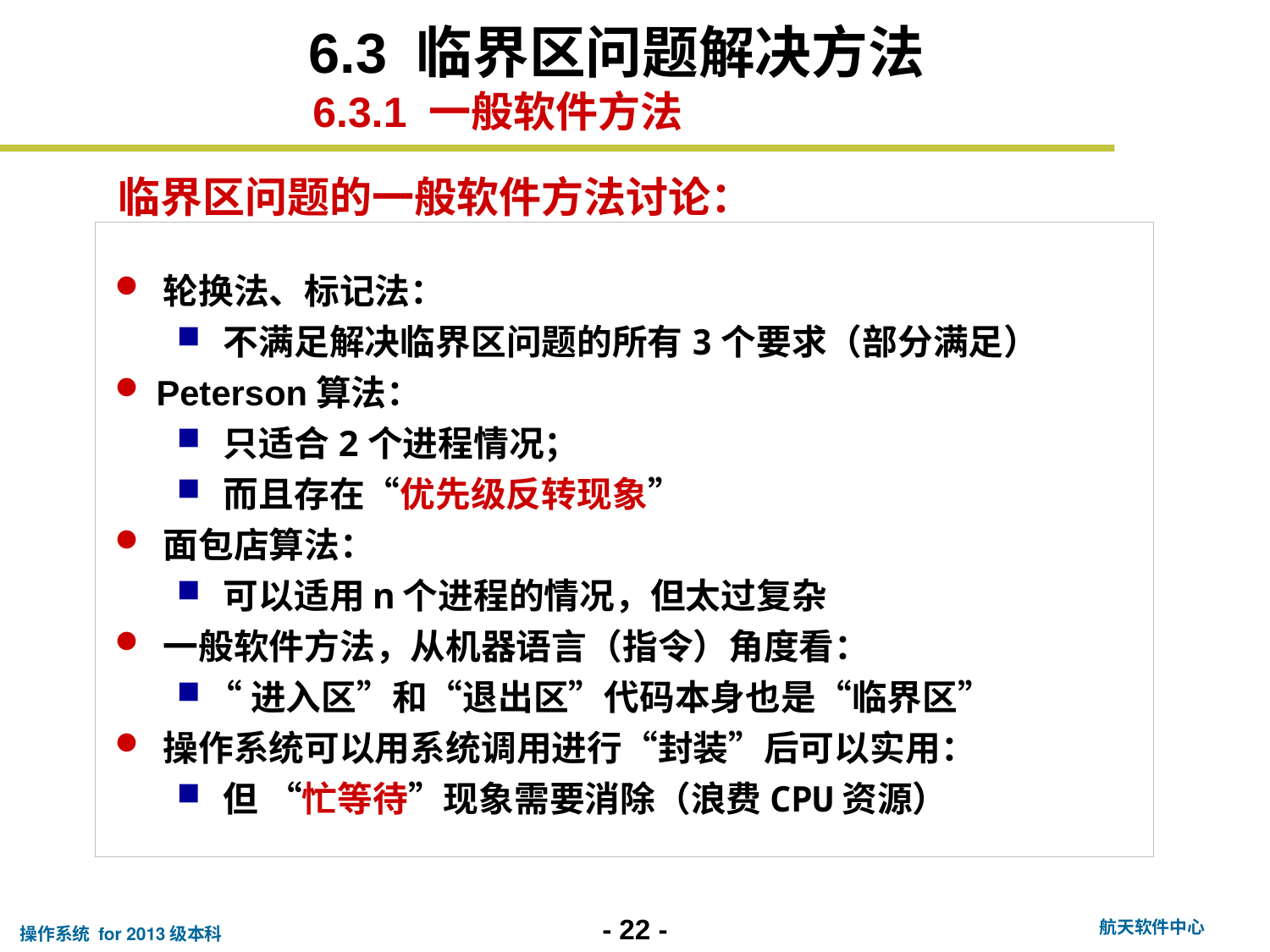

6.3 临界区问题解决方法
6.3.1 一般软件方法
临界区问题的一般软件方法讨论：
 轮换法、标记法：
 不满足解决临界区问题的所有3个要求（部分满足）
 Peterson算法：
 只适合2个进程情况；
 而且存在“优先级反转现象”
 面包店算法：
 可以适用n个进程的情况，但太过复杂
 一般软件方法，从机器语言（指令）角度看：
“进入区”和“退出区”代码本身也是“临界区”
 操作系统可以用系统调用进行“封装”后可以实用：
 但 “忙等待”现象需要消除（浪费CPU资源）